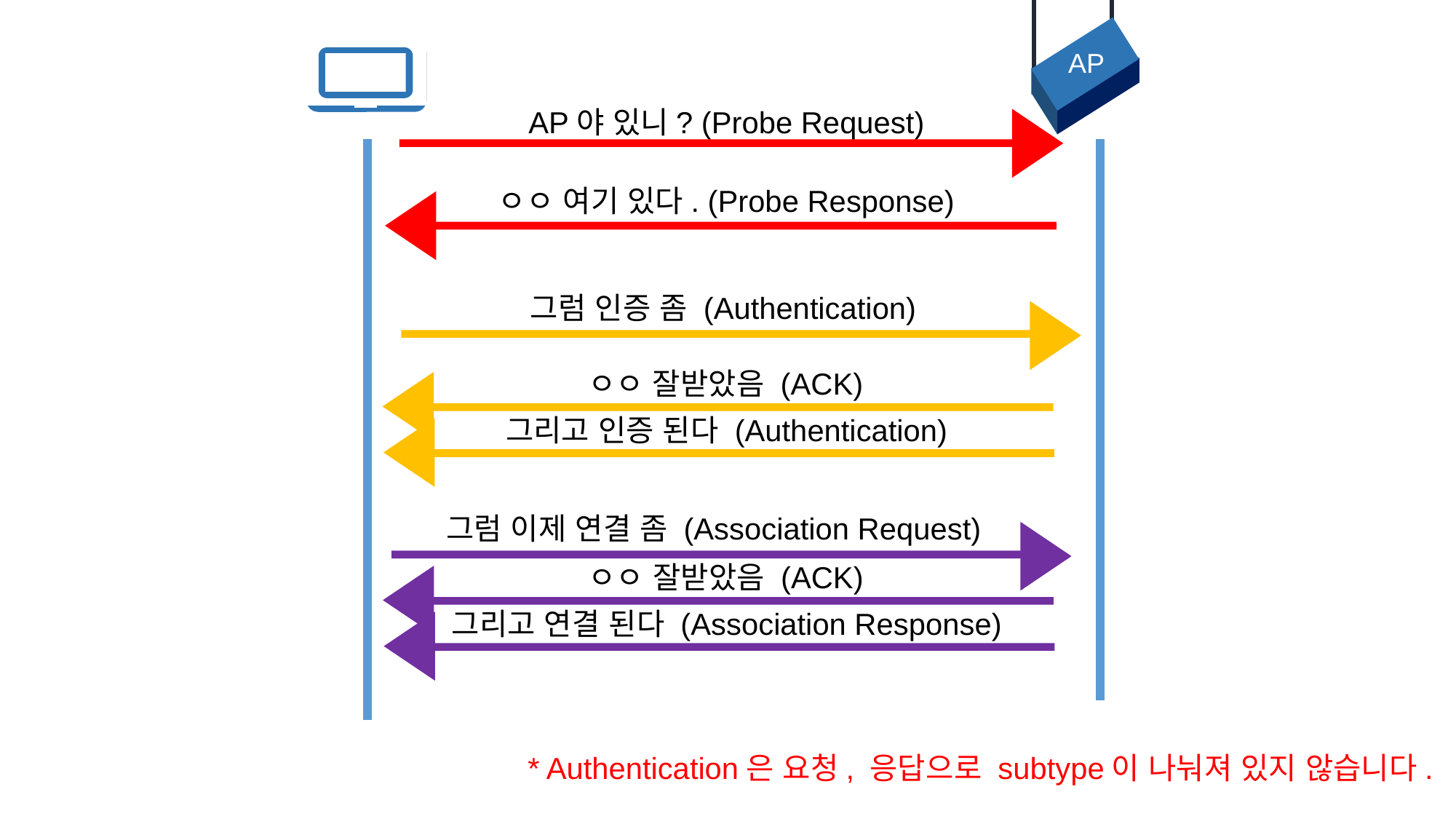

AP

AP야 있니? (Probe Request)

ㅇㅇ 여기 있다. (Probe Response)

그럼 인증 좀 (Authentication)

ㅇㅇ 잘받았음 (ACK)

그리고 인증 된다 (Authentication)

그럼 이제 연결 좀 (Association Request)

ㅇㅇ 잘받았음 (ACK)

그리고 연결 된다 (Association Response)

* Authentication은 요청, 응답으로 subtype이 나눠져 있지 않습니다.